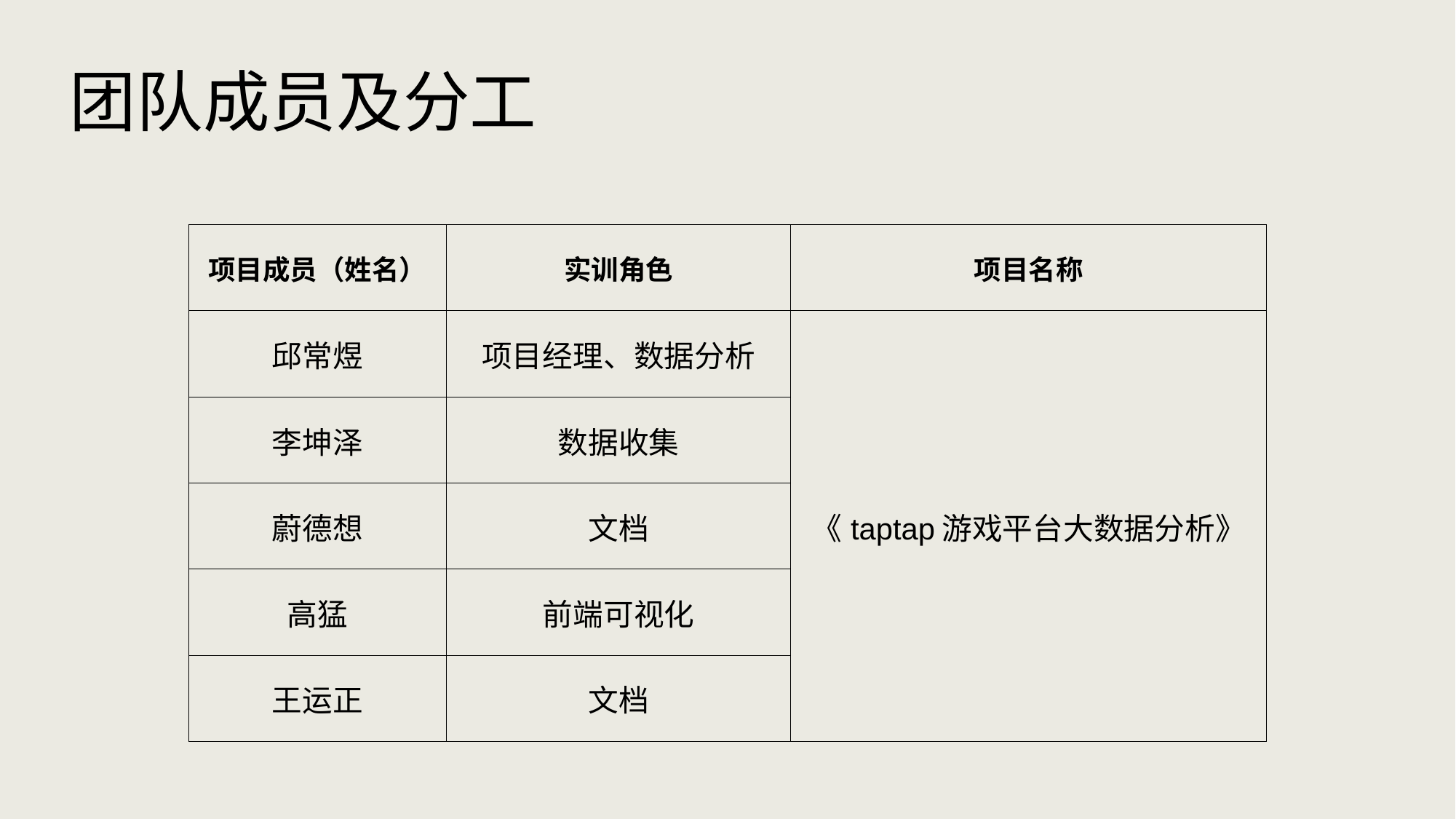

# 团队成员及分工
| 项目成员（姓名） | 实训角色 | 项目名称 |
| --- | --- | --- |
| 邱常煜 | 项目经理、数据分析 | 《taptap游戏平台大数据分析》 |
| 李坤泽 | 数据收集 |  |
| 蔚德想 | 文档 |  |
| 高猛 | 前端可视化 |  |
| 王运正 | 文档 |  |